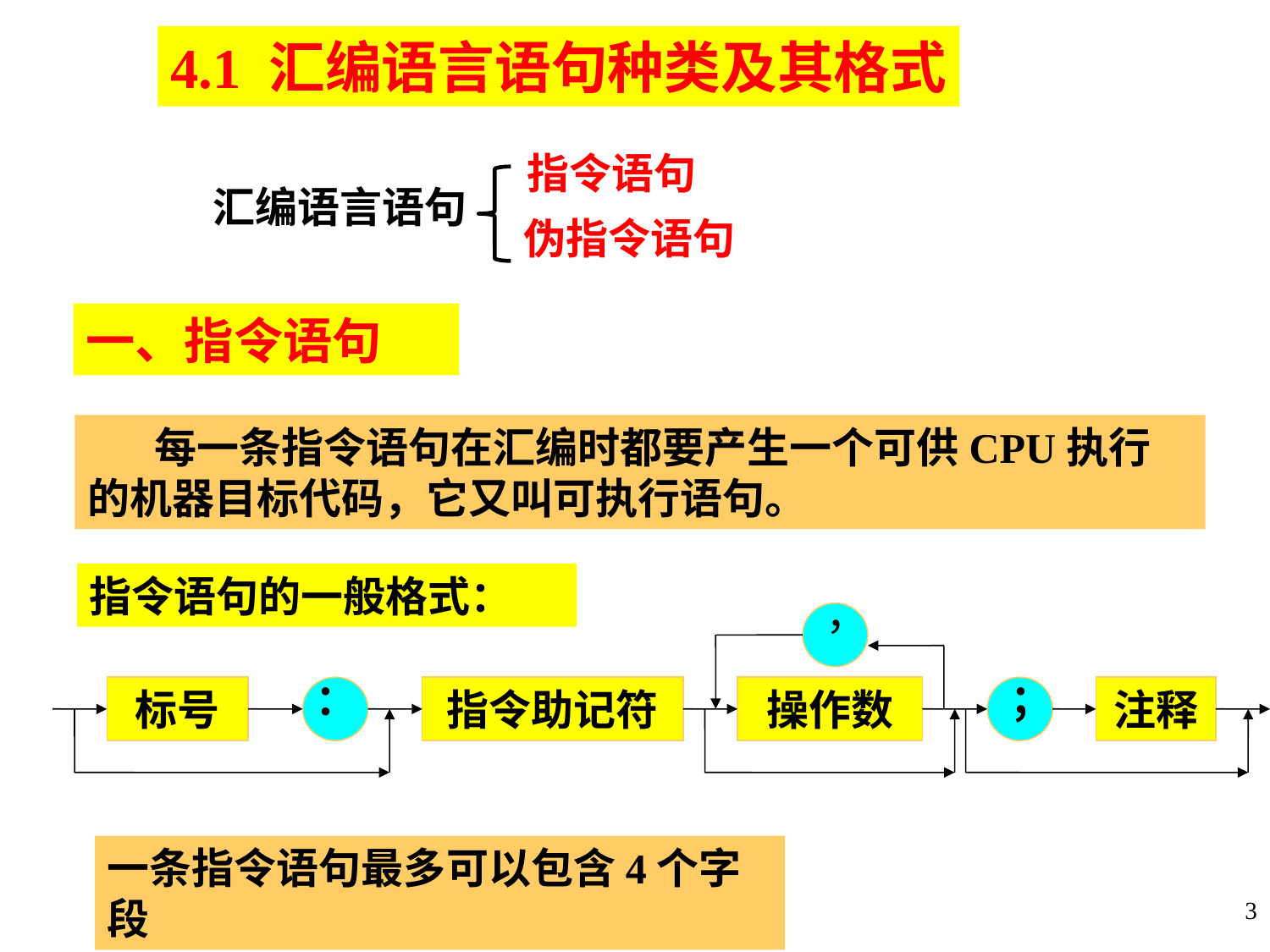

4.1 汇编语言语句种类及其格式
指令语句

 汇编语言语句
伪指令语句
一、指令语句
      每一条指令语句在汇编时都要产生一个可供CPU执行的机器目标代码，它又叫可执行语句。
指令语句的一般格式：
，

：
；
标号

指令助记符
操作数

注释

一条指令语句最多可以包含4个字段
3